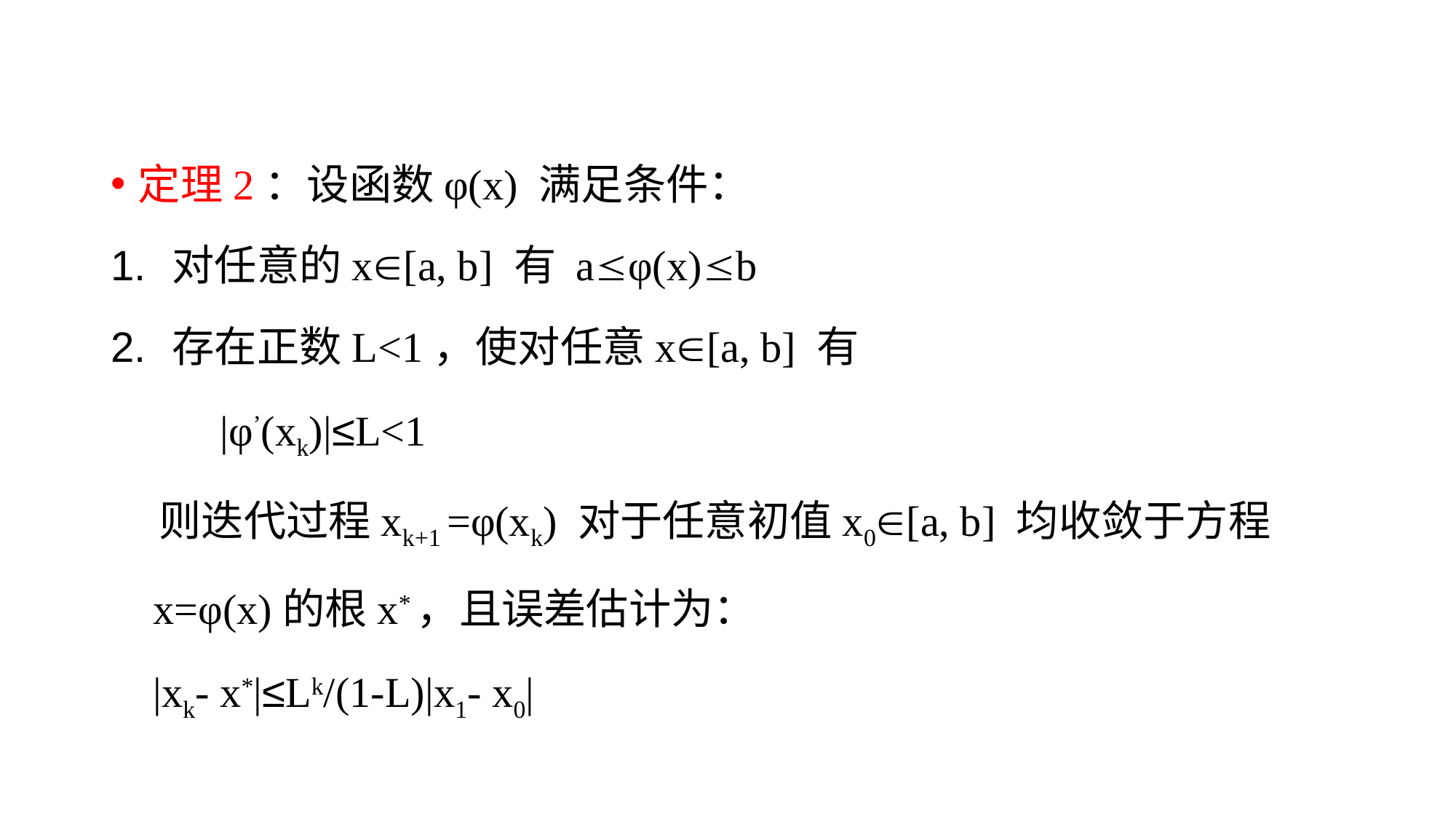

#
定理2：设函数φ(x) 满足条件：
对任意的x∈[a, b] 有 a≤φ(x)≤b
存在正数L<1，使对任意x∈[a, b] 有
	|φ’(xk)|≤L<1
    则迭代过程xk+1 =φ(xk) 对于任意初值x0∈[a, b] 均收敛于方程
    x=φ(x)的根x*，且误差估计为：
    |xk- x*|≤Lk/(1-L)|x1- x0|